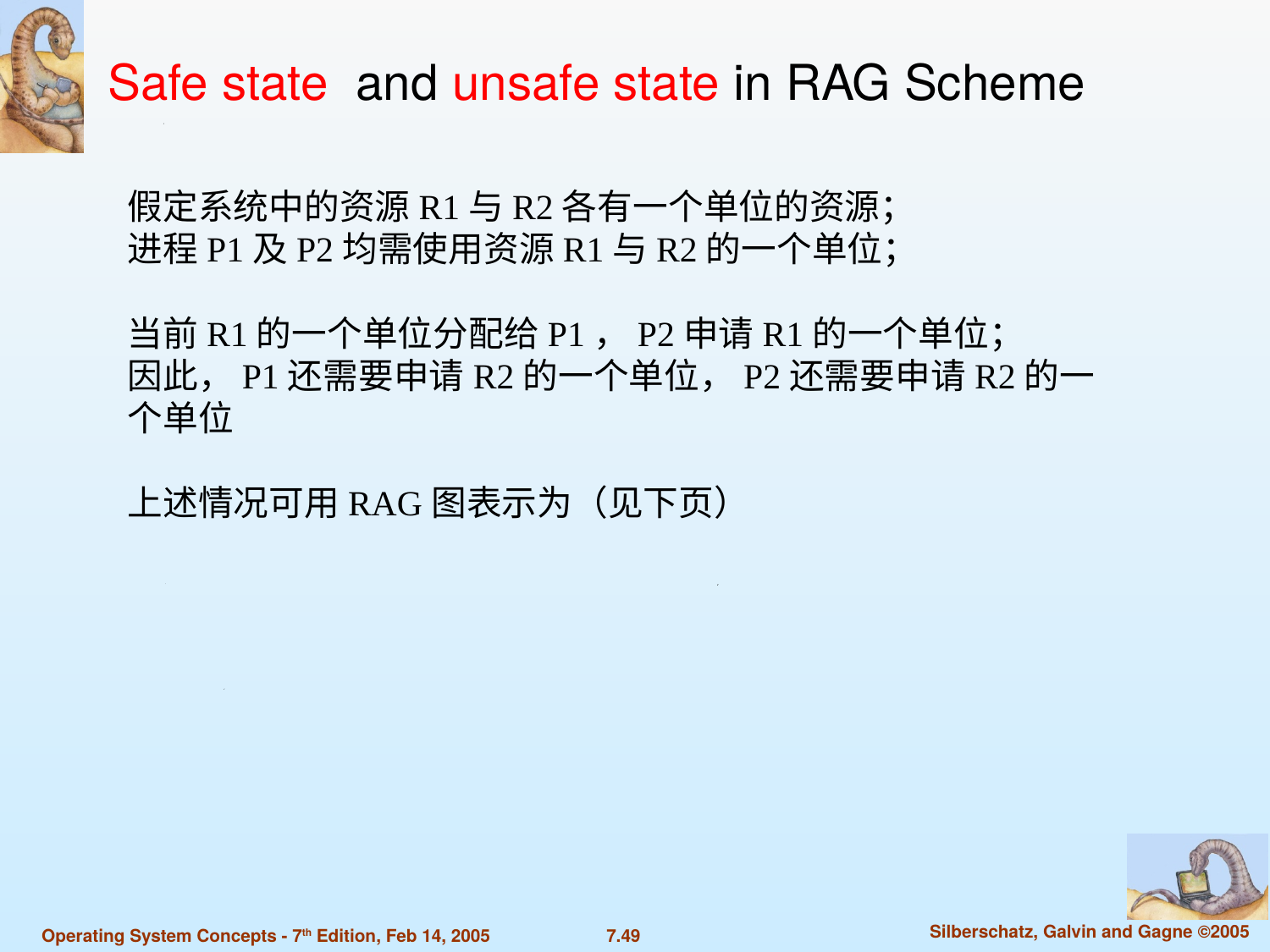

Safe state  and unsafe state in RAG Scheme
假定系统中的资源R1与R2各有一个单位的资源；
进程P1及P2均需使用资源R1与R2的一个单位；

当前R1的一个单位分配给P1，P2申请R1的一个单位；
因此，P1还需要申请R2的一个单位，P2还需要申请R2的一个单位

上述情况可用RAG图表示为（见下页）